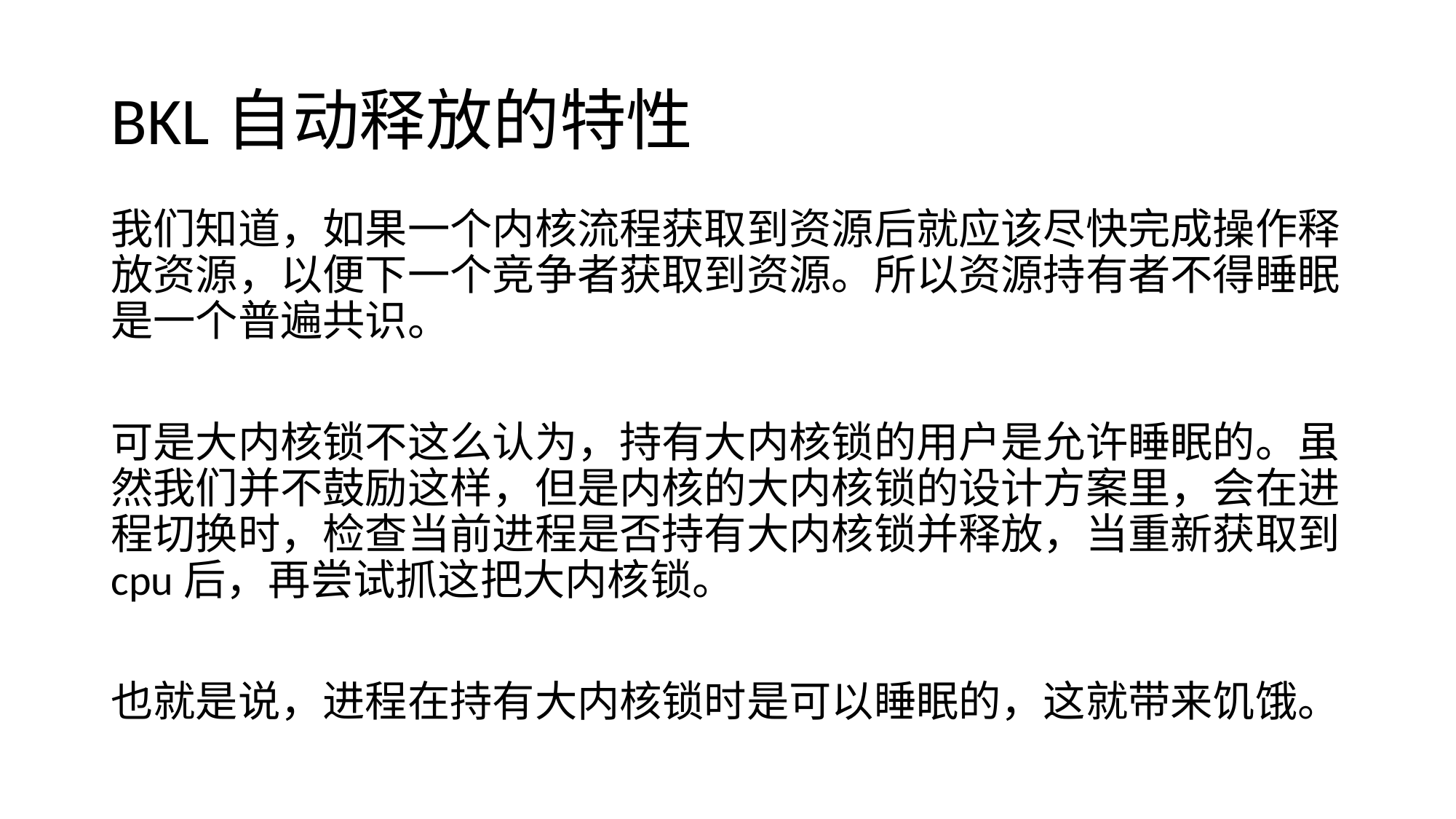

# BKL自动释放的特性
我们知道，如果一个内核流程获取到资源后就应该尽快完成操作释放资源，以便下一个竞争者获取到资源。所以资源持有者不得睡眠是一个普遍共识。

可是大内核锁不这么认为，持有大内核锁的用户是允许睡眠的。虽然我们并不鼓励这样，但是内核的大内核锁的设计方案里，会在进程切换时，检查当前进程是否持有大内核锁并释放，当重新获取到cpu后，再尝试抓这把大内核锁。

也就是说，进程在持有大内核锁时是可以睡眠的，这就带来饥饿。